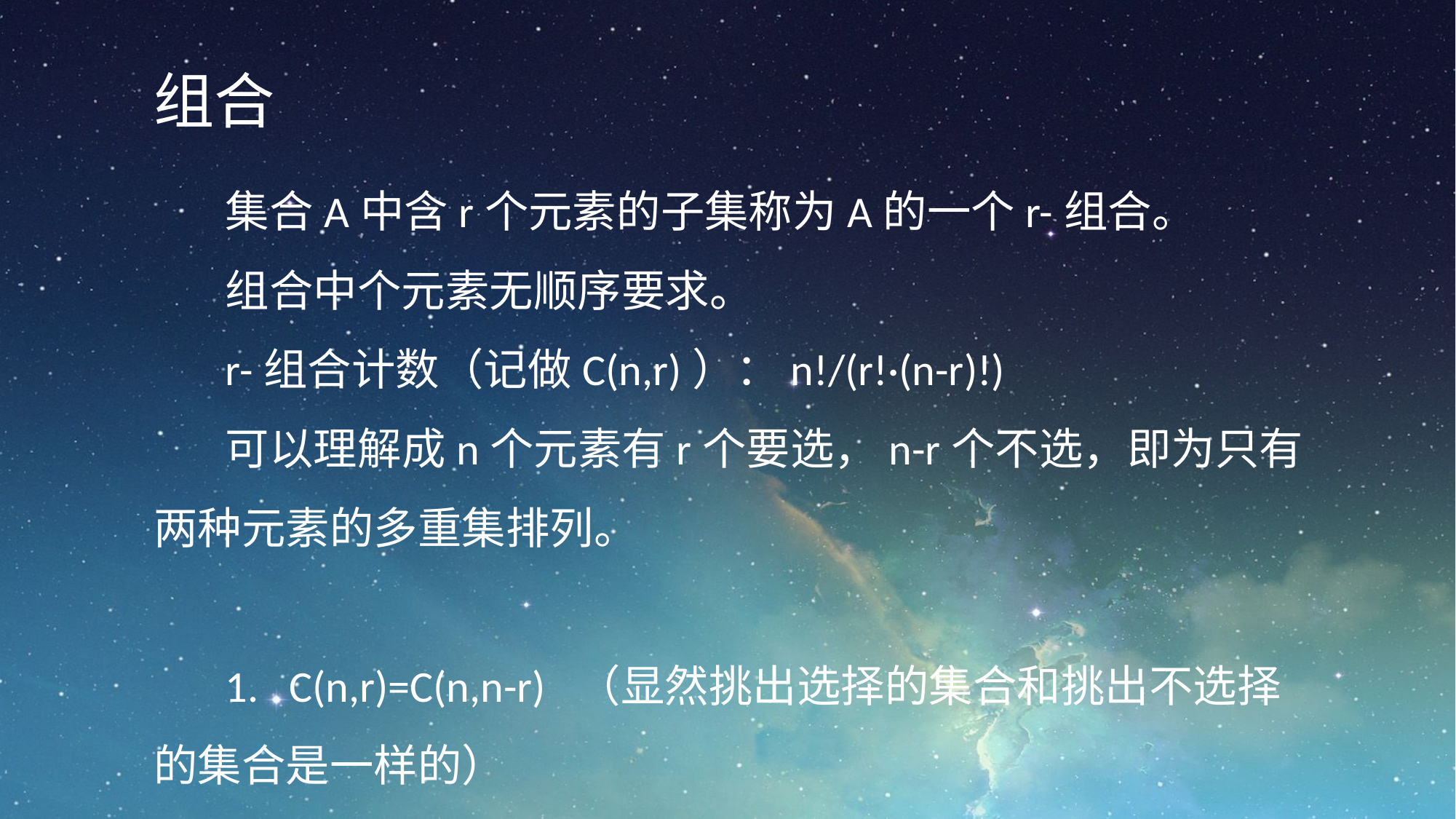

组合
集合A中含r个元素的子集称为A的一个r-组合。
组合中个元素无顺序要求。
r-组合计数（记做C(n,r)）：n!/(r!·(n-r)!)
可以理解成n个元素有r个要选，n-r个不选，即为只有两种元素的多重集排列。

1.   C(n,r)=C(n,n-r)  （显然挑出选择的集合和挑出不选择的集合是一样的）